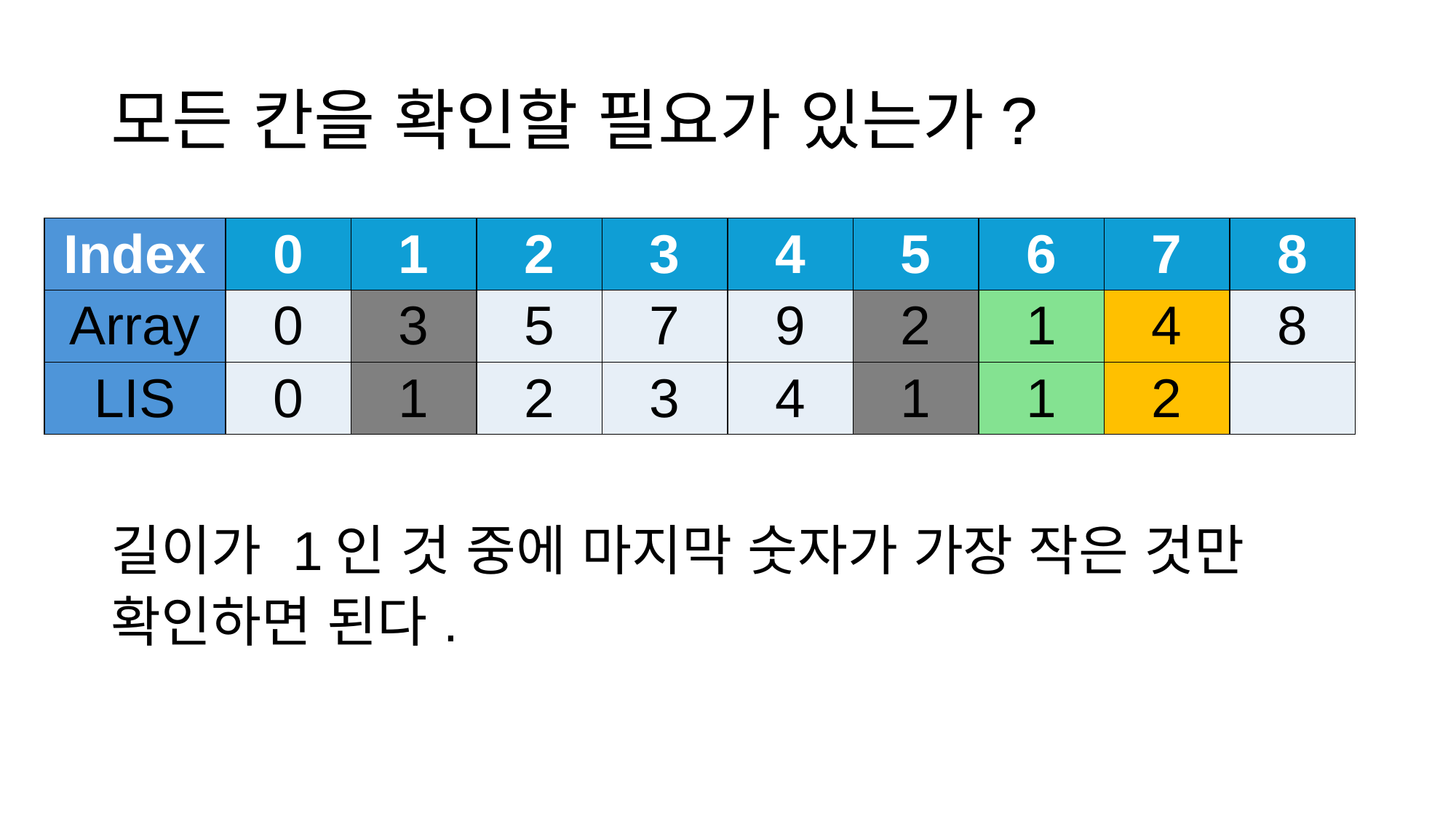

# 모든 칸을 확인할 필요가 있는가?
| Index | 0 | 1 | 2 | 3 | 4 | 5 | 6 | 7 | 8 |
| --- | --- | --- | --- | --- | --- | --- | --- | --- | --- |
| Array | 0 | 3 | 5 | 7 | 9 | 2 | 1 | 4 | 8 |
| LIS | 0 | 1 | 2 | 3 | 4 | 1 | 1 | 2 |  |
길이가 1인 것 중에 마지막 숫자가 가장 작은 것만 확인하면 된다.